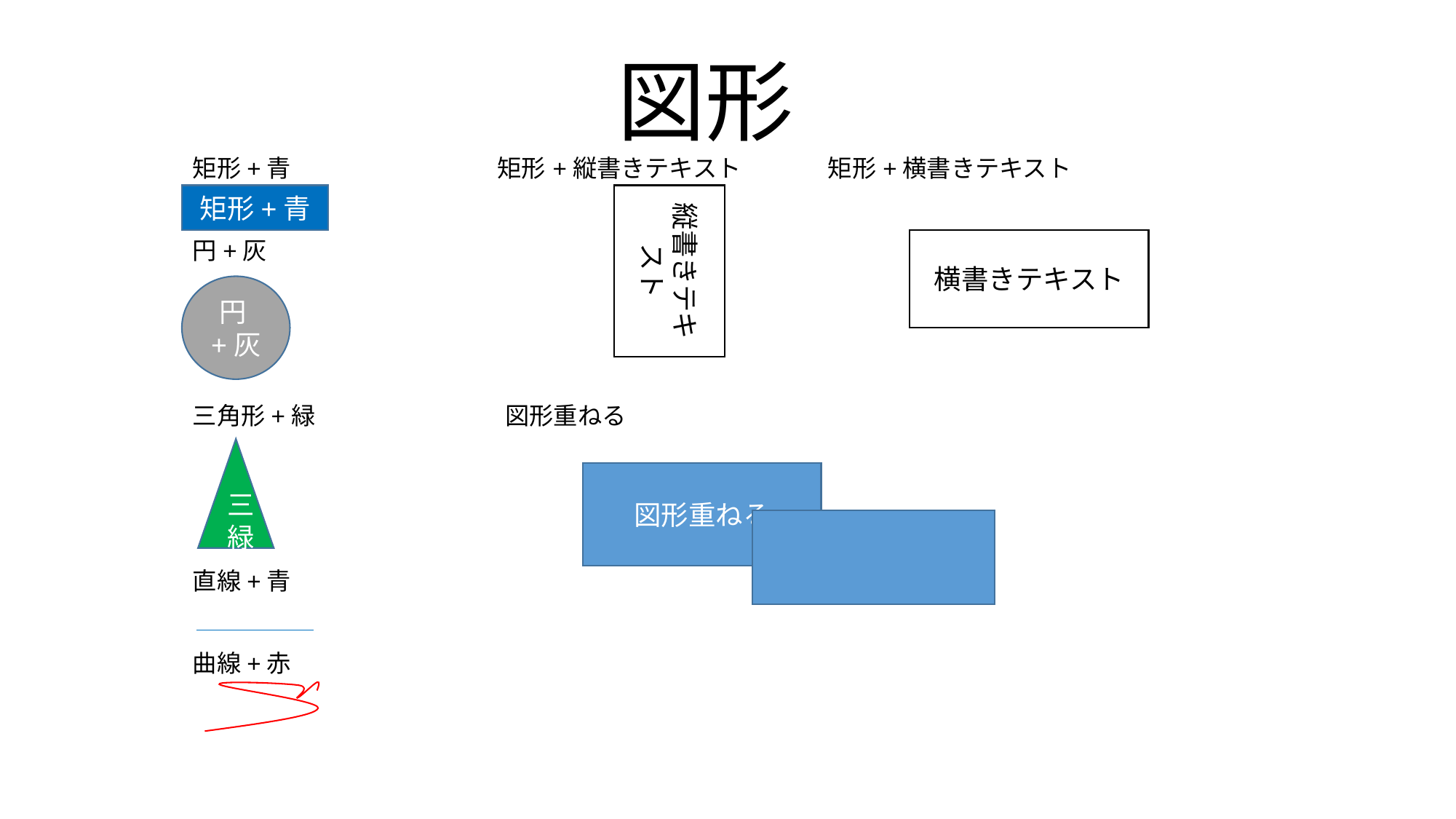

# 図形
矩形+青                                      矩形+縦書きテキスト                矩形+横書きテキスト

円+灰

三角形+緑                                   図形重ねる

直線+青

曲線+赤

矩形+青
縦書きテキスト
横書きテキスト
円+灰
三緑
図形重ねる